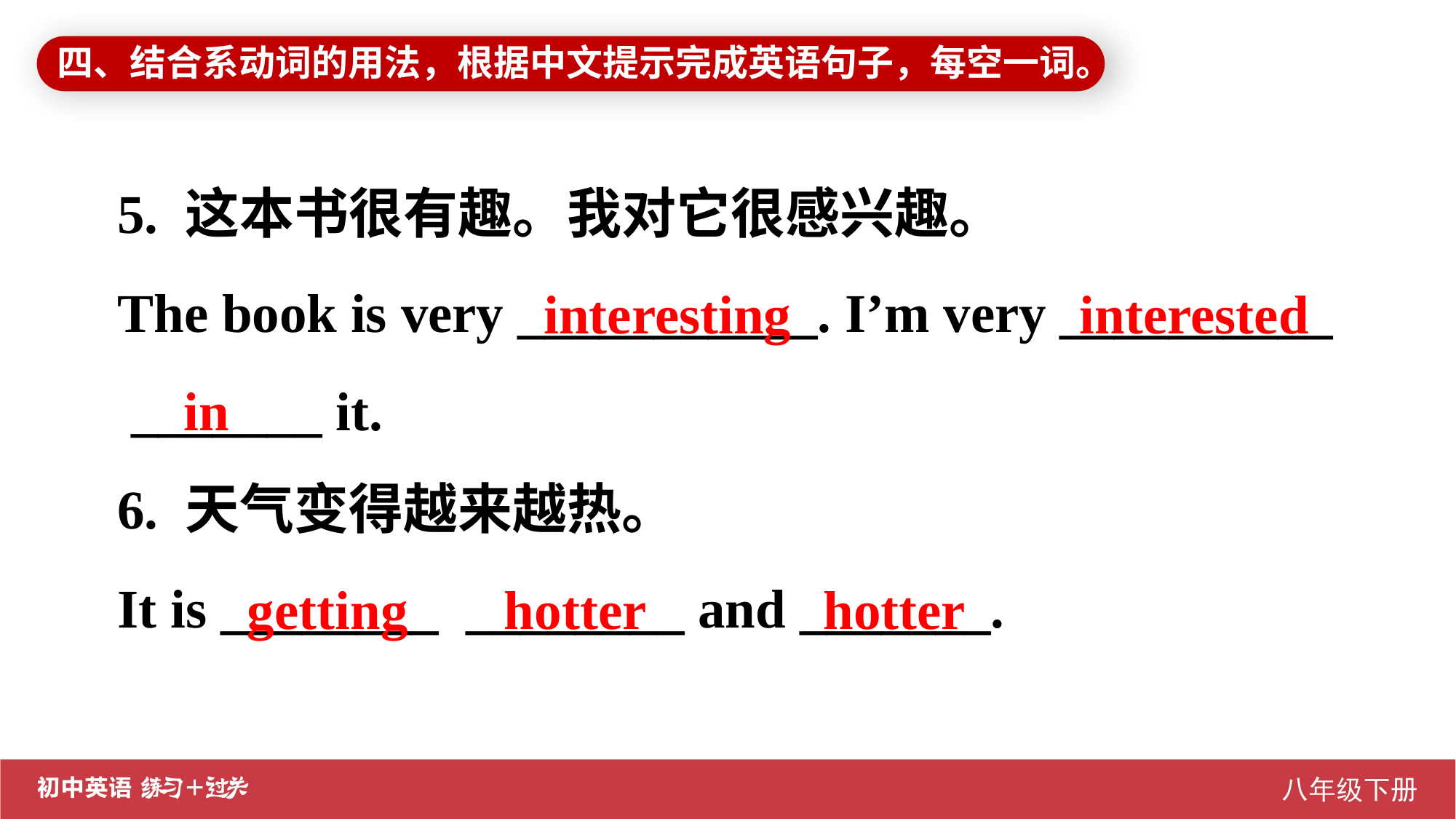

四、结合系动词的用法，根据中文提示完成英语句子，每空一词。

5. 这本书很有趣。我对它很感兴趣。
The book is very ___________. I’m very __________  _______ it.
6. 天气变得越来越热。
It is ________  ________ and _______.
interesting
interested
in
getting
hotter
hotter